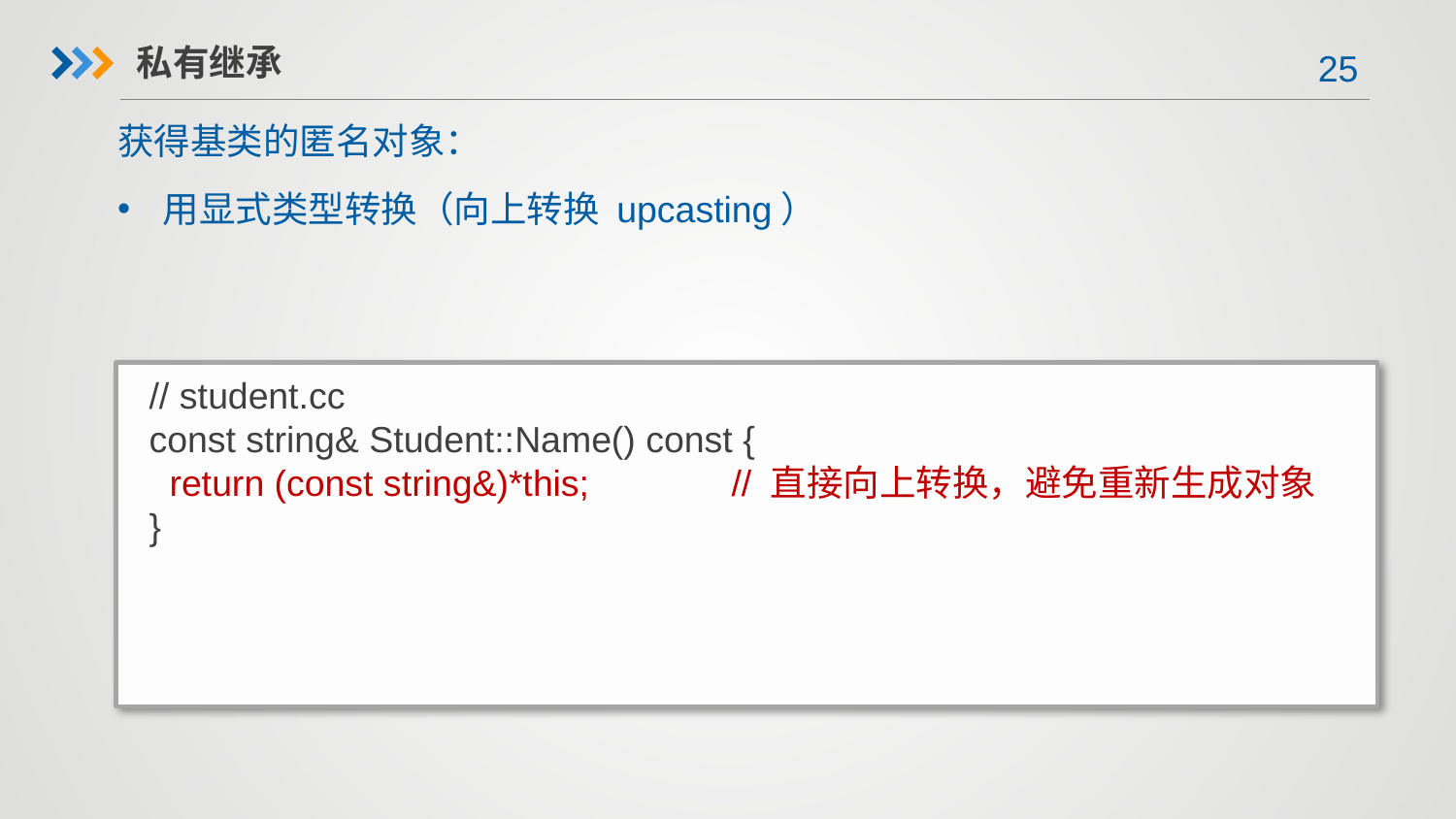

私有继承
获得基类的匿名对象：
用显式类型转换（向上转换 upcasting）

// student.cc
const string& Student::Name() const {
  return (const string&)*this;	// 直接向上转换，避免重新生成对象
}